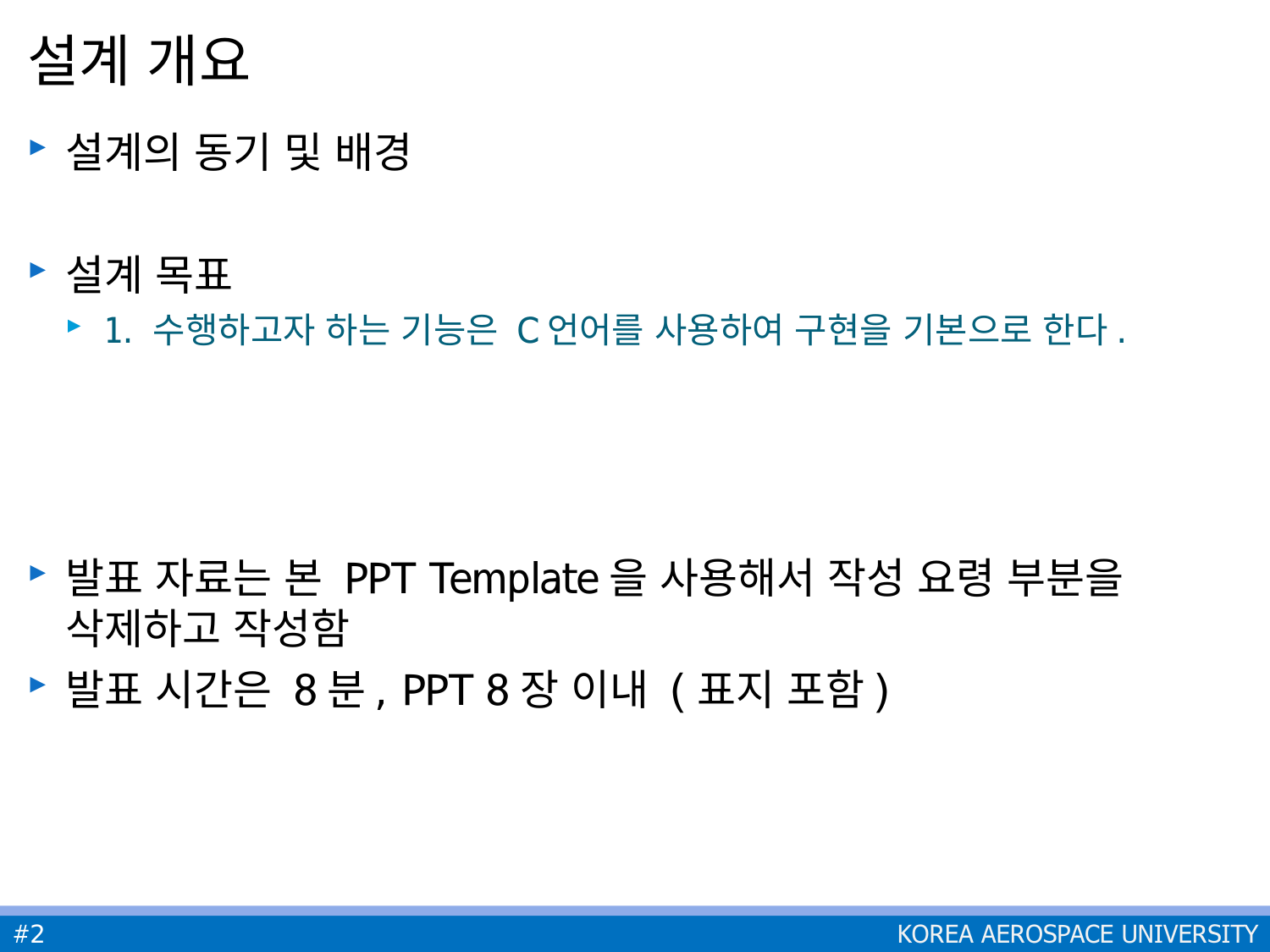

# 설계 개요
설계의 동기 및 배경

설계 목표
1. 수행하고자 하는 기능은 C언어를 사용하여 구현을 기본으로 한다.

발표 자료는 본 PPT Template을 사용해서 작성 요령 부분을 삭제하고 작성함
발표 시간은 8분, PPT 8장 이내 (표지 포함)
#2